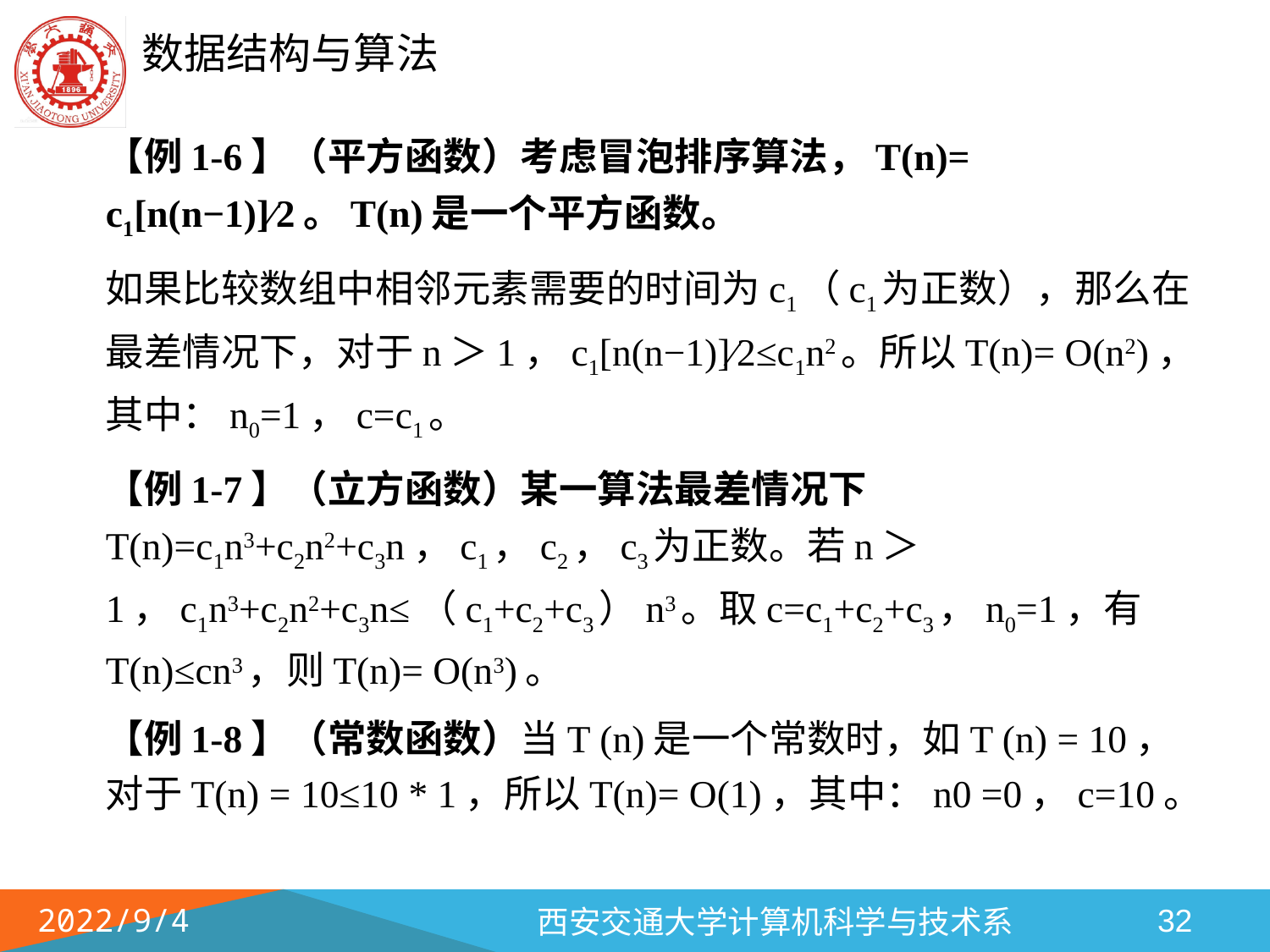

【例1-6】（平方函数）考虑冒泡排序算法，T(n)= c1[n(n−1)]∕2。T(n)是一个平方函数。
	如果比较数组中相邻元素需要的时间为c1（c1为正数），那么在最差情况下，对于n＞1，c1[n(n−1)]∕2≤c1n2。所以T(n)= O(n2)，其中：n0=1，c=c1。
	【例1-7】（立方函数）某一算法最差情况下T(n)=c1n3+c2n2+c3n，c1，c2，c3为正数。若n＞1，c1n3+c2n2+c3n≤（c1+c2+c3）n3。取c=c1+c2+c3，n0=1，有T(n)≤cn3，则T(n)= O(n3)。
	【例1-8】（常数函数）当T (n)是一个常数时，如T (n) = 10，对于T(n) = 10≤10 * 1，所以T(n)= O(1)，其中：n0 =0，c=10。